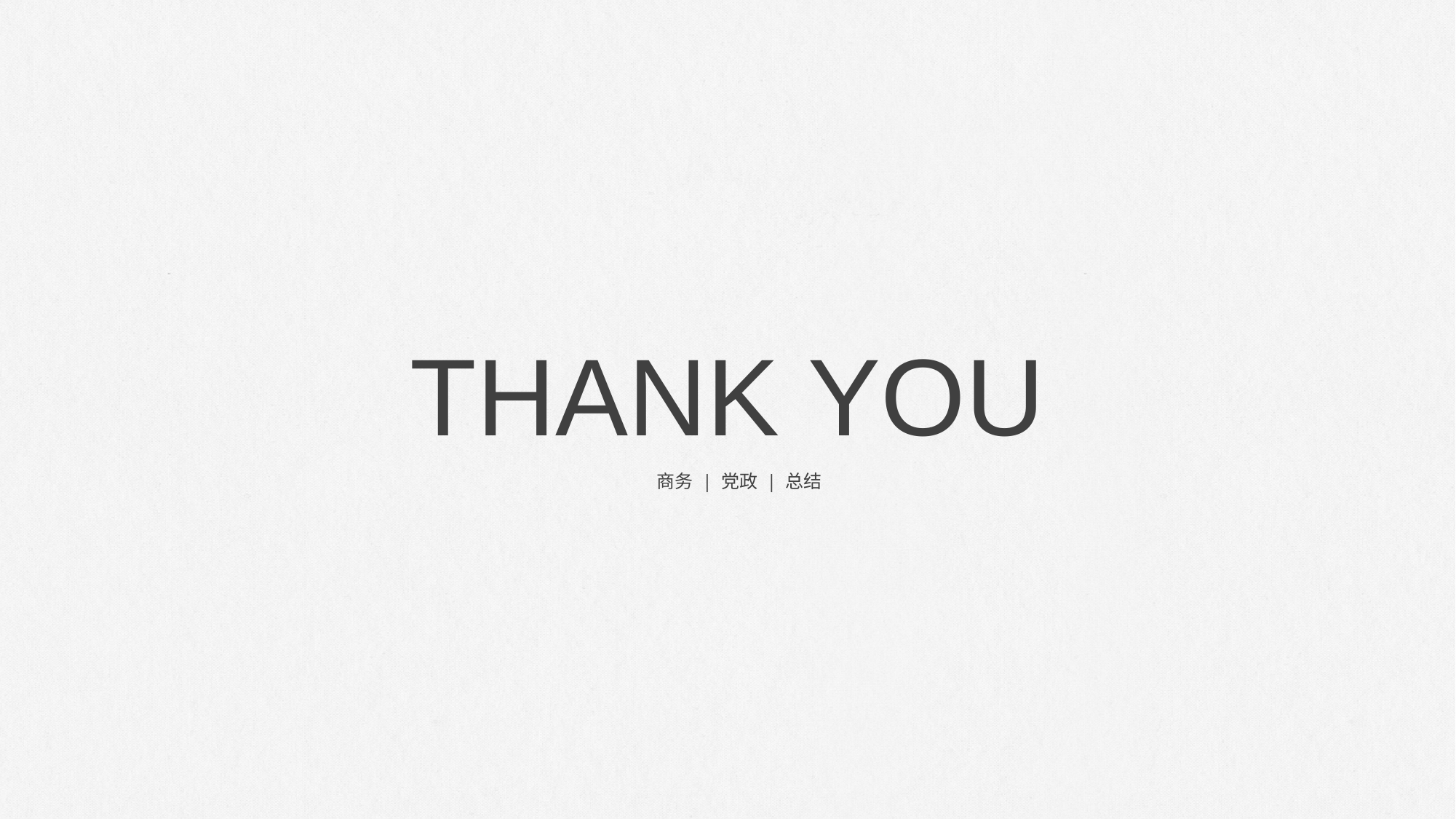

THANK YOU
商务 | 党政 | 总结